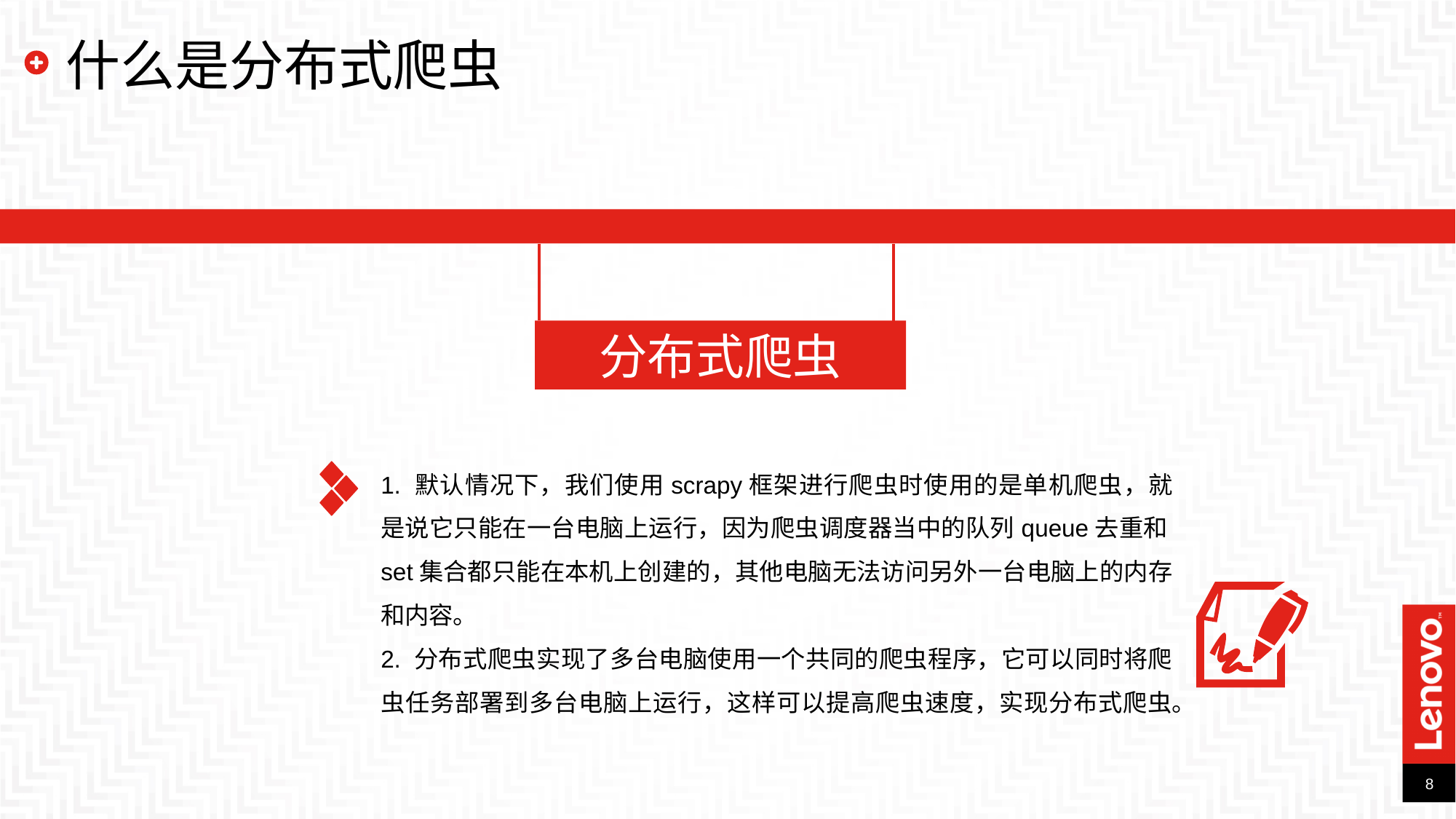

# 什么是分布式爬虫

分布式爬虫
1. 默认情况下，我们使用scrapy框架进行爬虫时使用的是单机爬虫，就是说它只能在一台电脑上运行，因为爬虫调度器当中的队列queue去重和set集合都只能在本机上创建的，其他电脑无法访问另外一台电脑上的内存和内容。
2. 分布式爬虫实现了多台电脑使用一个共同的爬虫程序，它可以同时将爬虫任务部署到多台电脑上运行，这样可以提高爬虫速度，实现分布式爬虫。